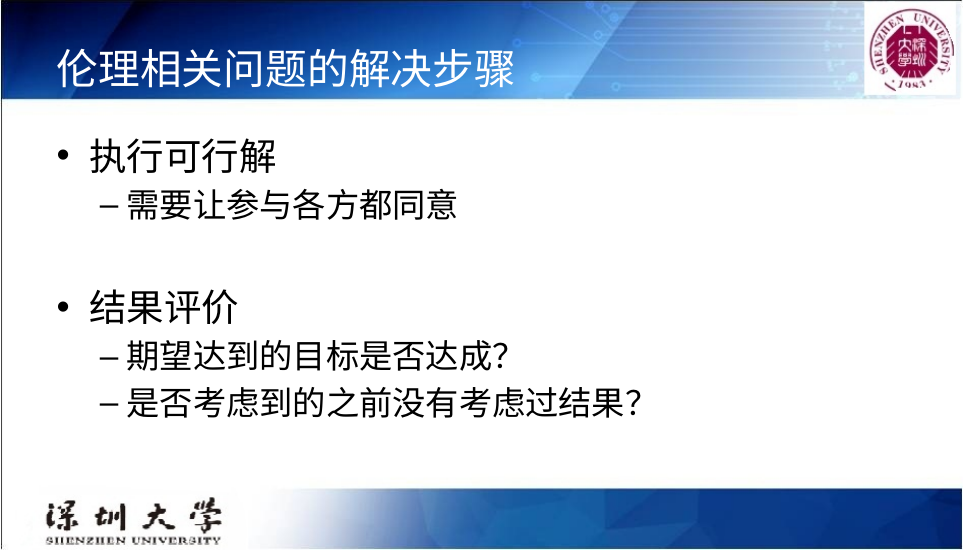

# 伦理相关问题的解决步骤
执行可行解
需要让参与各方都同意

结果评价
期望达到的目标是否达成？
是否考虑到的之前没有考虑过结果？

5